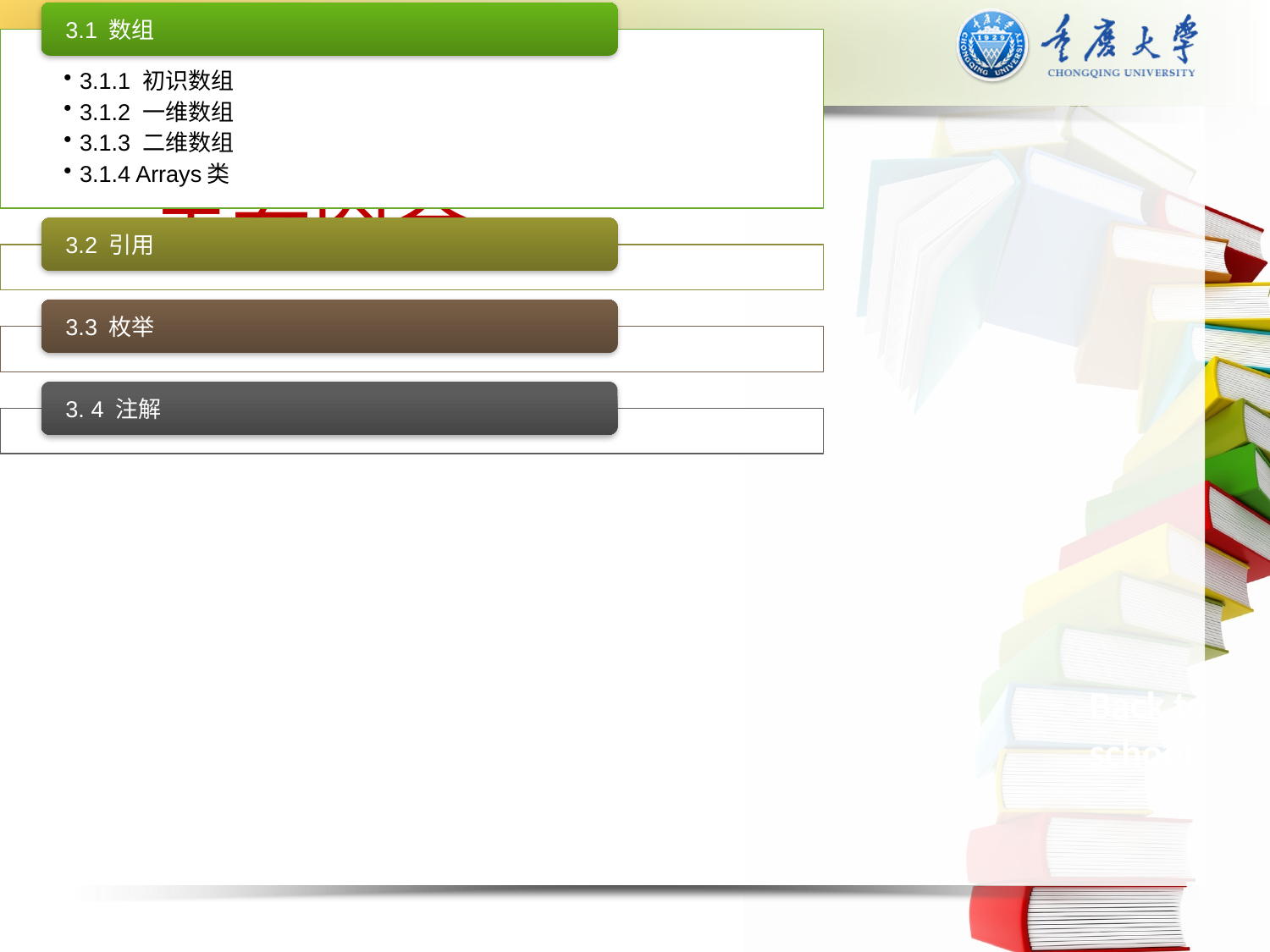

主要内容
3.1.1 初识数组
3.1.2 一维数组
3.1.3 二维数组
3.1.4 Arrays类
3.1 数组

3.2 引用

3.3 枚举

3. 4 注解
Back to
school